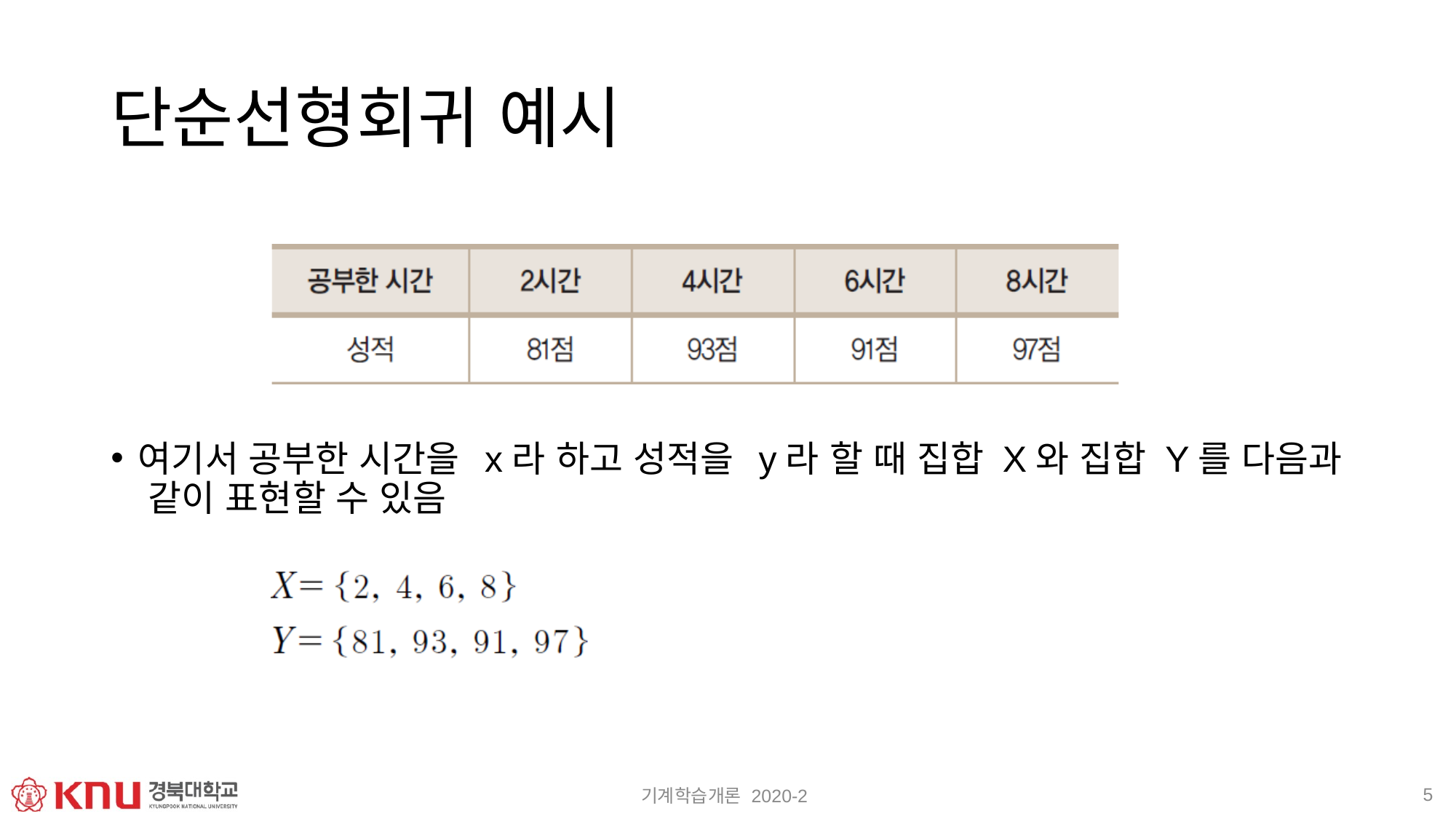

# 단순선형회귀 예시

여기서 공부한 시간을 x라 하고 성적을 y라 할 때 집합 X와 집합 Y를 다음과  같이 표현할 수 있음

5
기계학습개론 2020-2